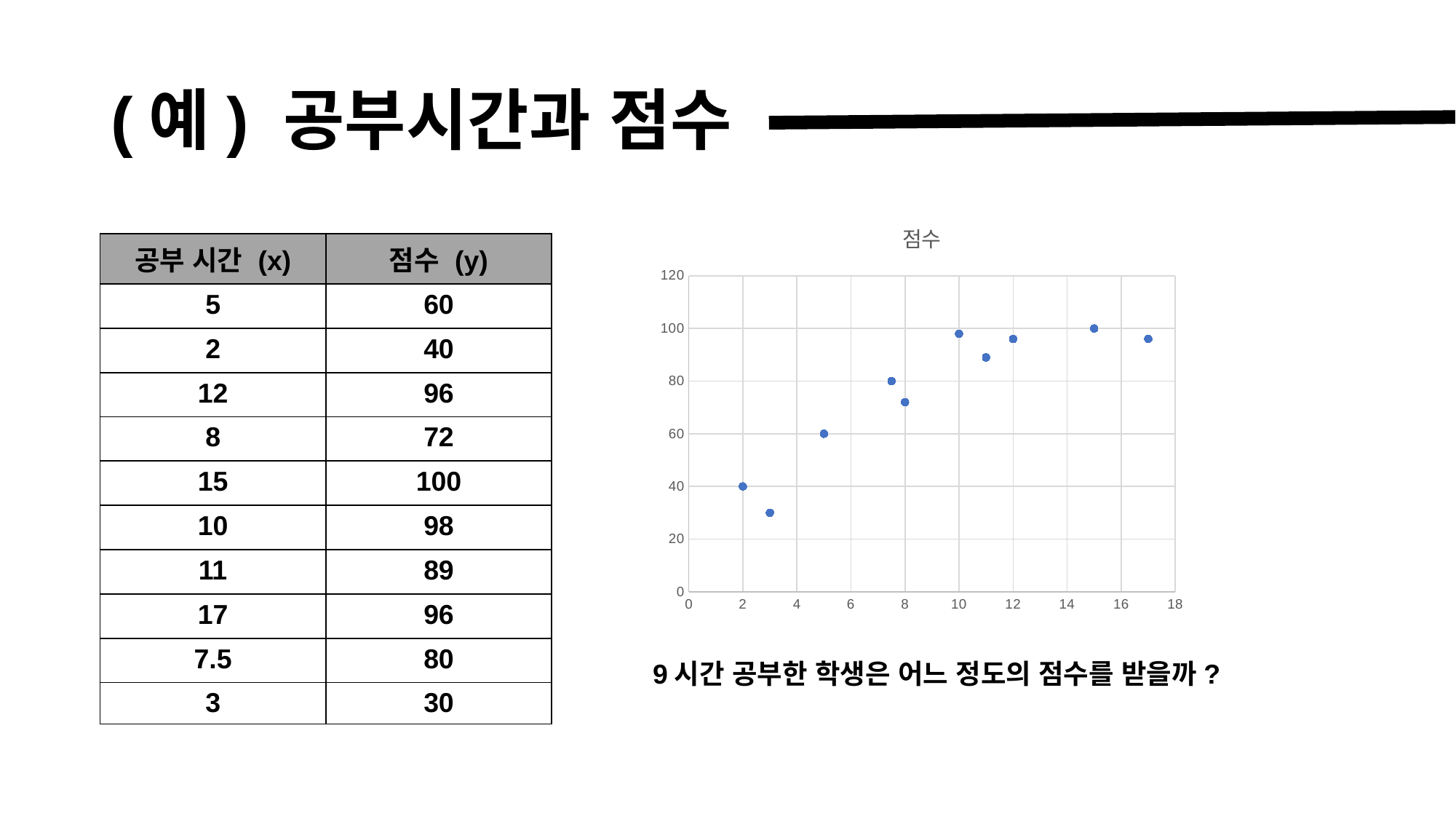

# (예) 공부시간과 점수

### Chart:

| Category | 점수 |
|---|---|
| 공부 시간 (x) | 점수 (y) |
| --- | --- |
| 5 | 60 |
| 2 | 40 |
| 12 | 96 |
| 8 | 72 |
| 15 | 100 |
| 10 | 98 |
| 11 | 89 |
| 17 | 96 |
| 7.5 | 80 |
| 3 | 30 |
9시간 공부한 학생은 어느 정도의 점수를 받을까?